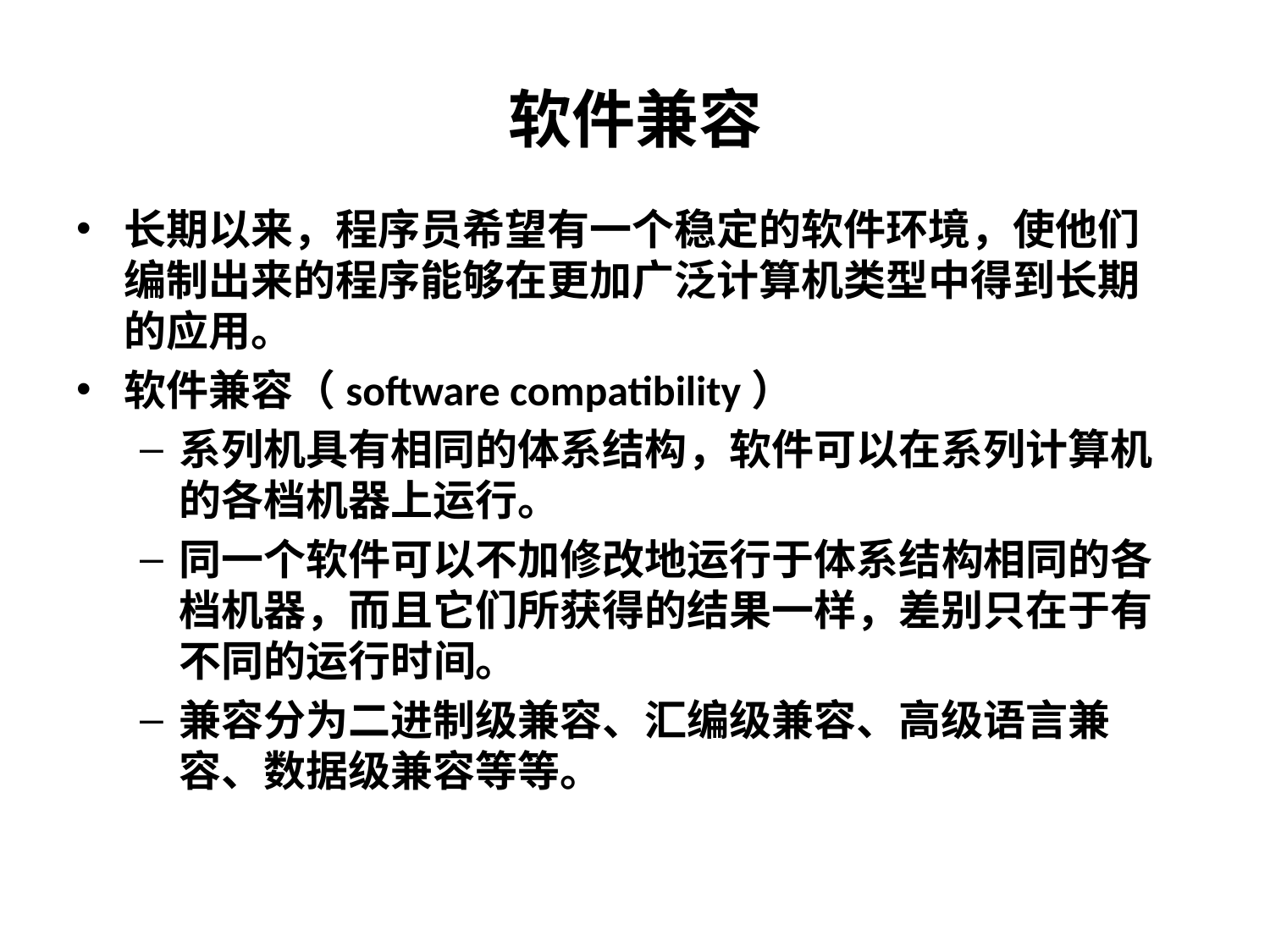

软件兼容
长期以来，程序员希望有一个稳定的软件环境，使他们编制出来的程序能够在更加广泛计算机类型中得到长期的应用。
软件兼容（software compatibility）
系列机具有相同的体系结构，软件可以在系列计算机的各档机器上运行。
同一个软件可以不加修改地运行于体系结构相同的各档机器，而且它们所获得的结果一样，差别只在于有不同的运行时间。
兼容分为二进制级兼容、汇编级兼容、高级语言兼容、数据级兼容等等。